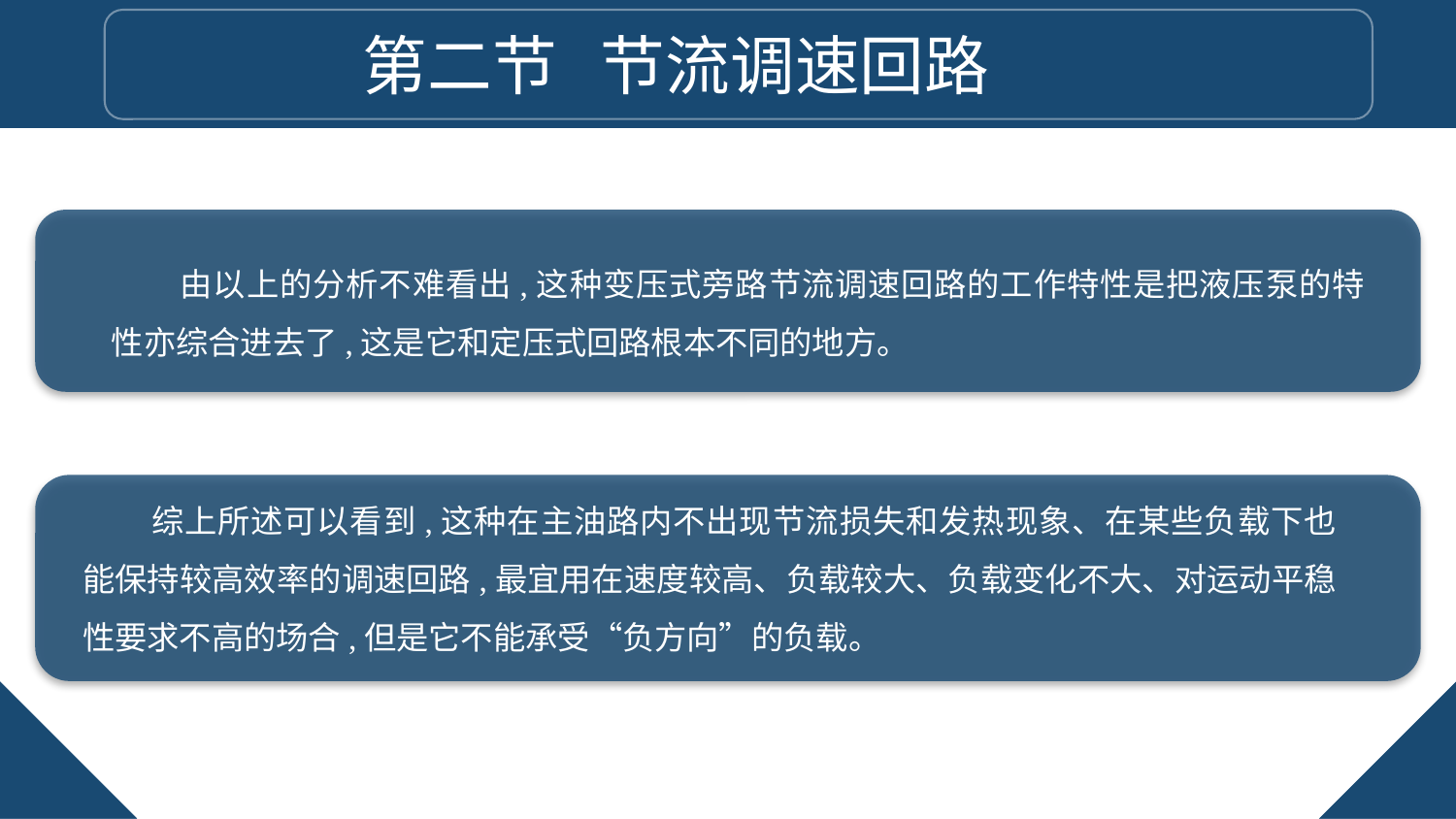

第二节   节流调速回路

由以上的分析不难看出,这种变压式旁路节流调速回路的工作特性是把液压泵的特性亦综合进去了,这是它和定压式回路根本不同的地方。
综上所述可以看到,这种在主油路内不出现节流损失和发热现象、在某些负载下也能保持较高效率的调速回路,最宜用在速度较高、负载较大、负载变化不大、对运动平稳性要求不高的场合,但是它不能承受“负方向”的负载。